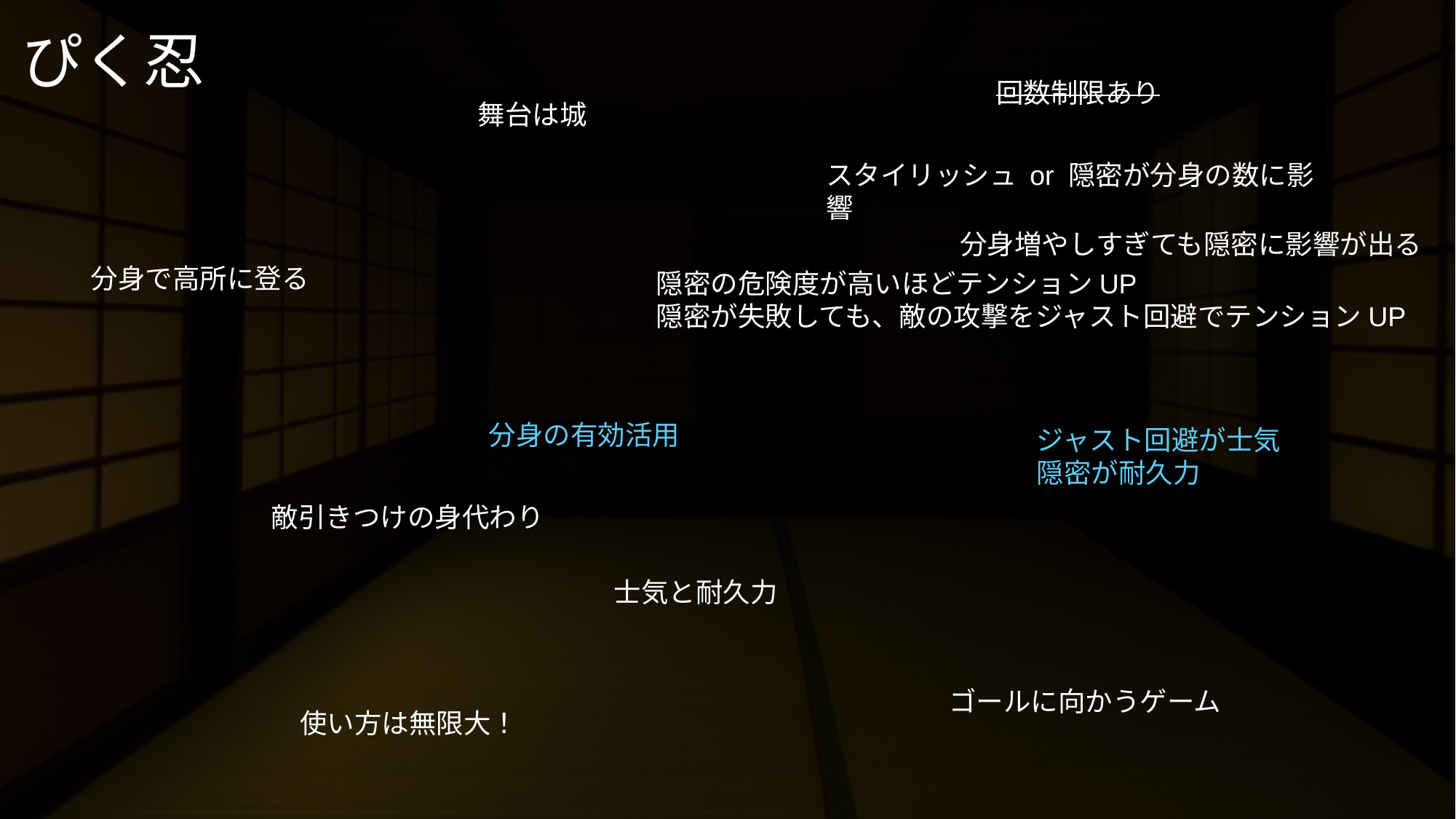

ぴく忍
回数制限あり
舞台は城
スタイリッシュ or 隠密が分身の数に影響
分身増やしすぎても隠密に影響が出る
分身で高所に登る
隠密の危険度が高いほどテンションUP
隠密が失敗しても、敵の攻撃をジャスト回避でテンションUP
分身の有効活用
ジャスト回避が士気
隠密が耐久力
敵引きつけの身代わり
士気と耐久力
ゴールに向かうゲーム
使い方は無限大！